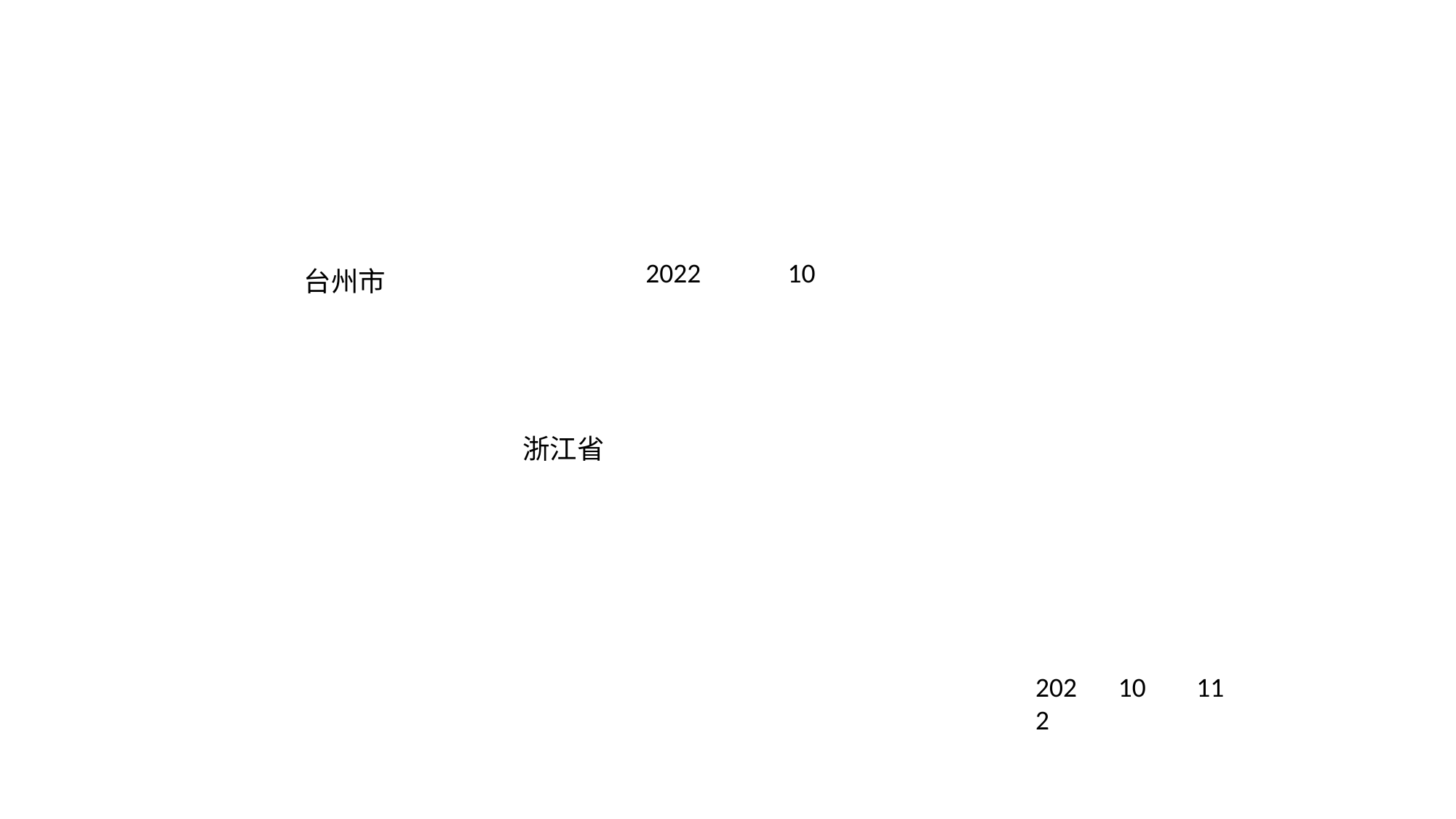

2022
10
台州市
浙江省
2022
10
11